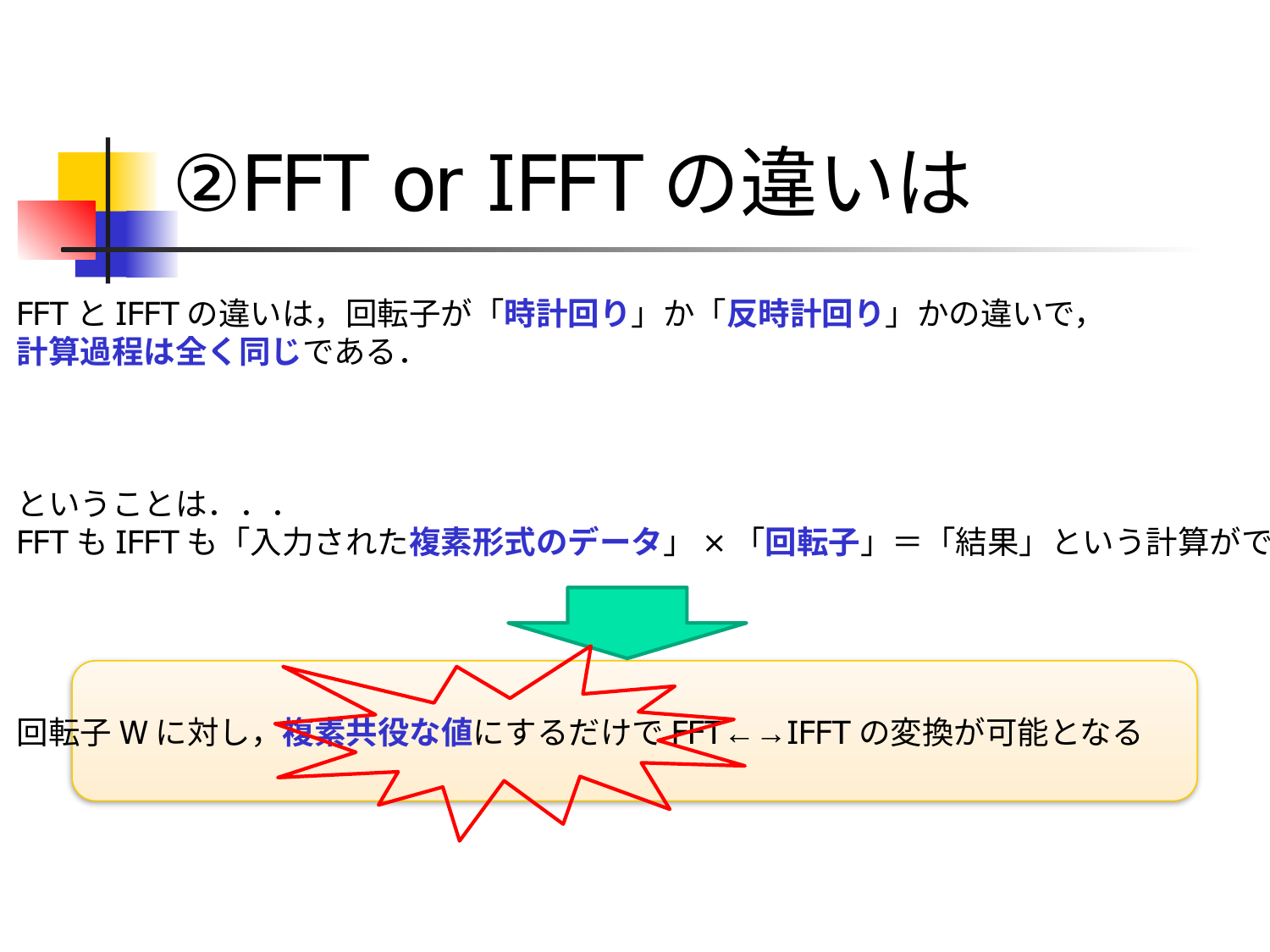

# ②FFT or IFFTの違いは
FFTとIFFTの違いは，回転子が「時計回り」か「反時計回り」かの違いで，
計算過程は全く同じである．

ということは．．．
FFTもIFFTも「入力された複素形式のデータ」×「回転子」＝「結果」という計算ができる

回転子Wに対し，複素共役な値にするだけでFFT←→IFFTの変換が可能となる